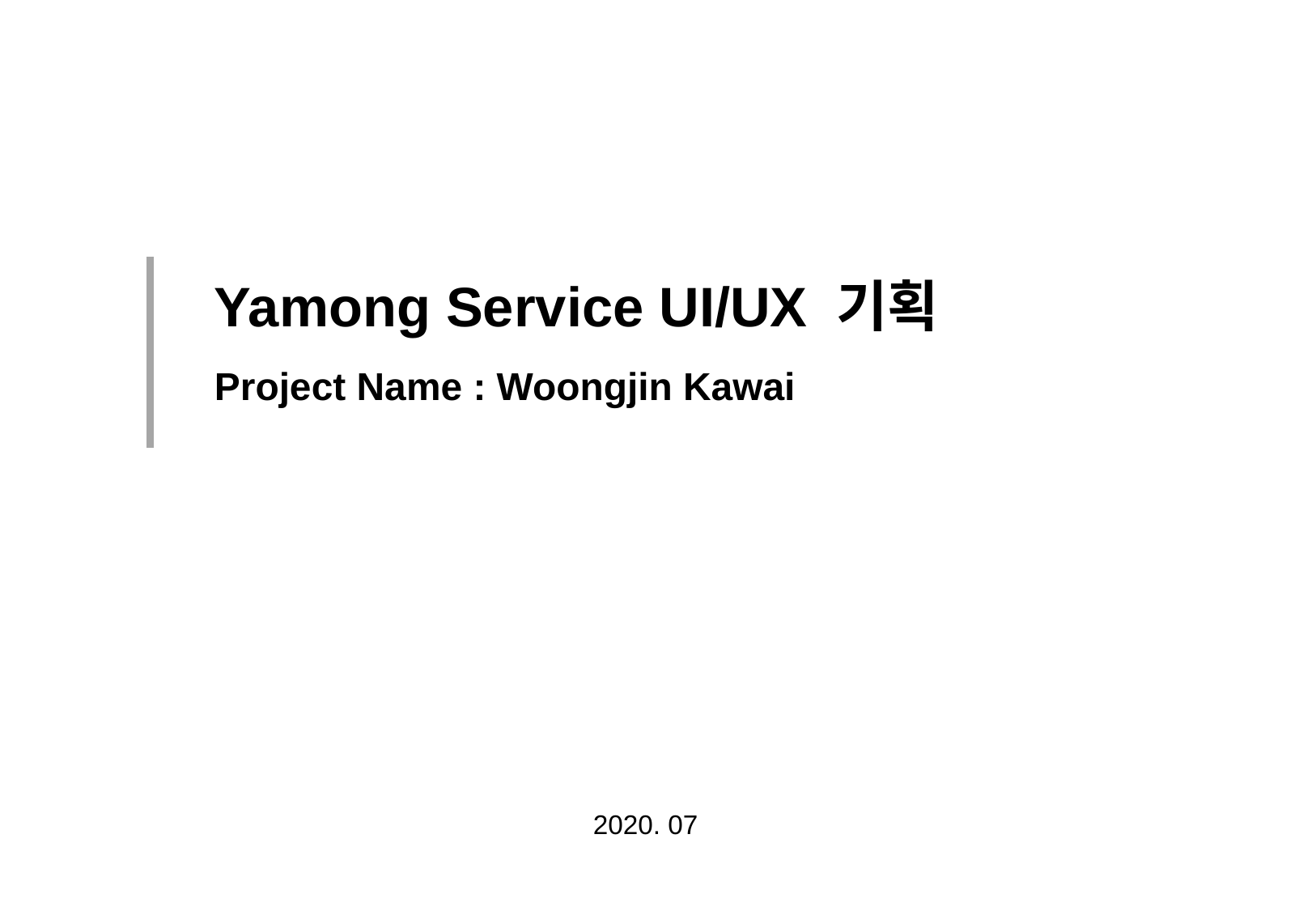

Yamong Service UI/UX 기획
Project Name : Woongjin Kawai
2020. 07